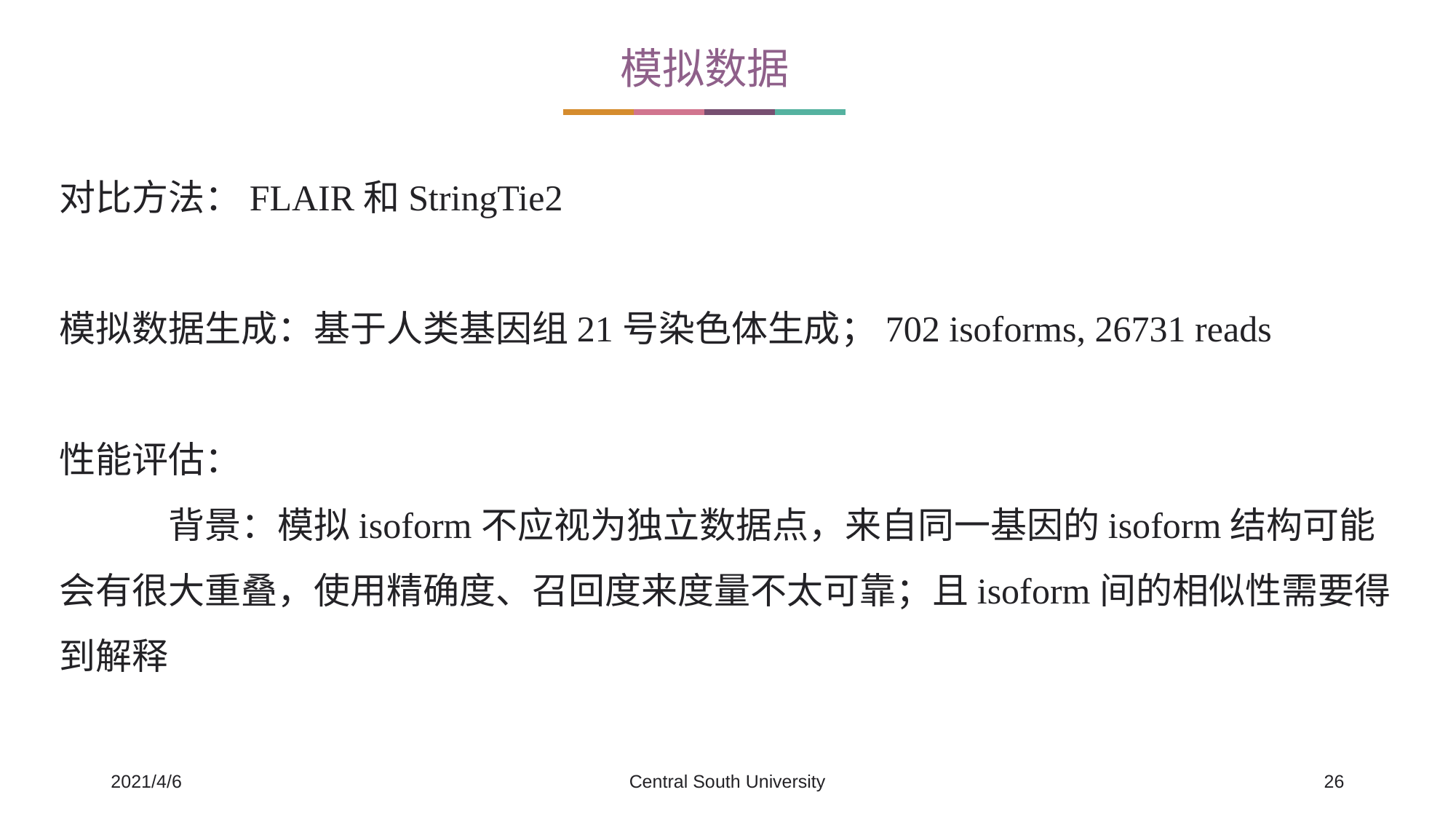

模拟数据
对比方法：FLAIR和StringTie2

模拟数据生成：基于人类基因组21号染色体生成；702 isoforms, 26731 reads

性能评估：
	背景：模拟isoform不应视为独立数据点，来自同一基因的isoform结构可能会有很大重叠，使用精确度、召回度来度量不太可靠；且isoform间的相似性需要得到解释

Central South University
2021/4/6
26